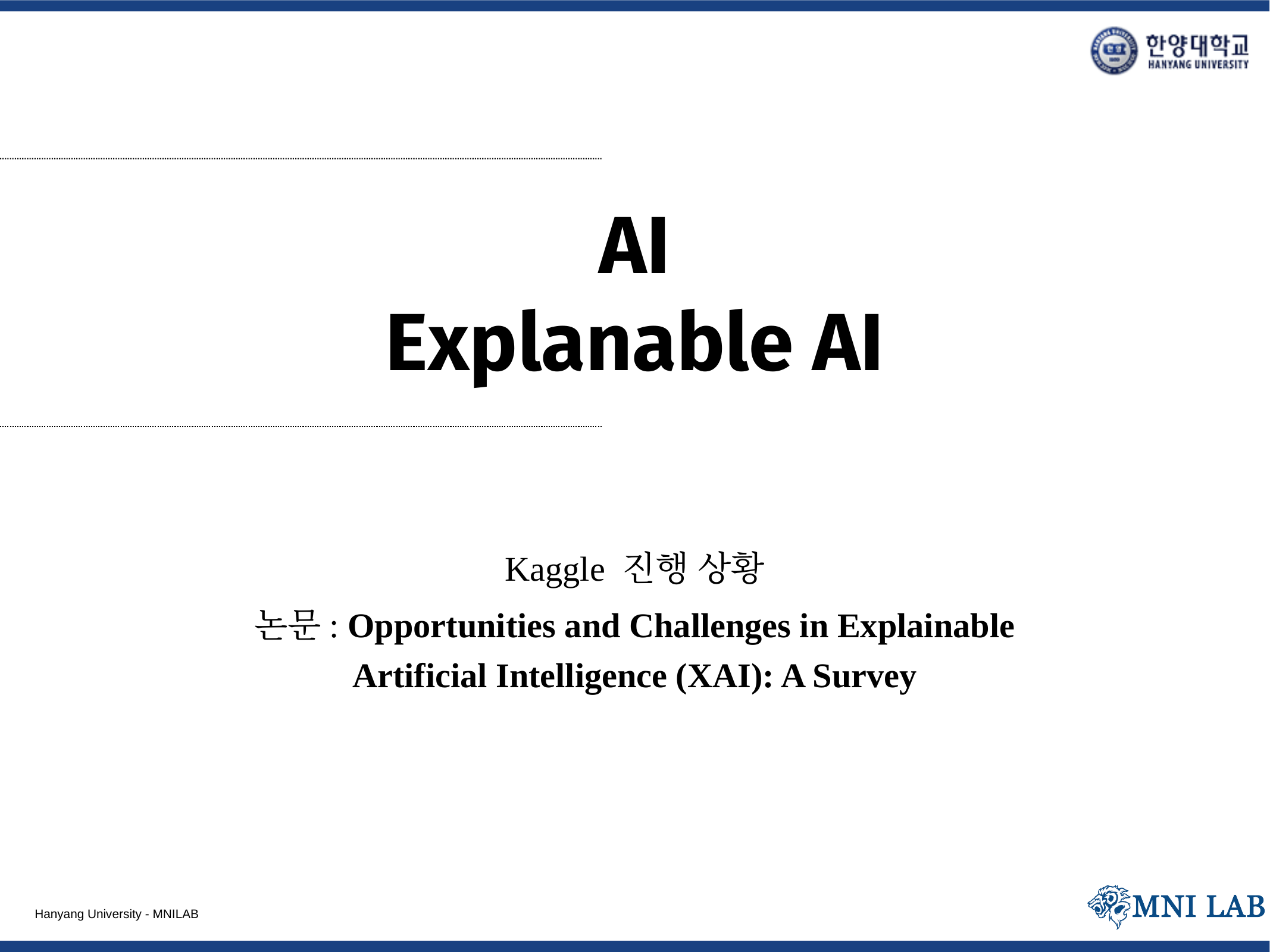

# AI Explanable AI
Kaggle 진행 상황
논문: Opportunities and Challenges in Explainable Artificial Intelligence (XAI): A Survey